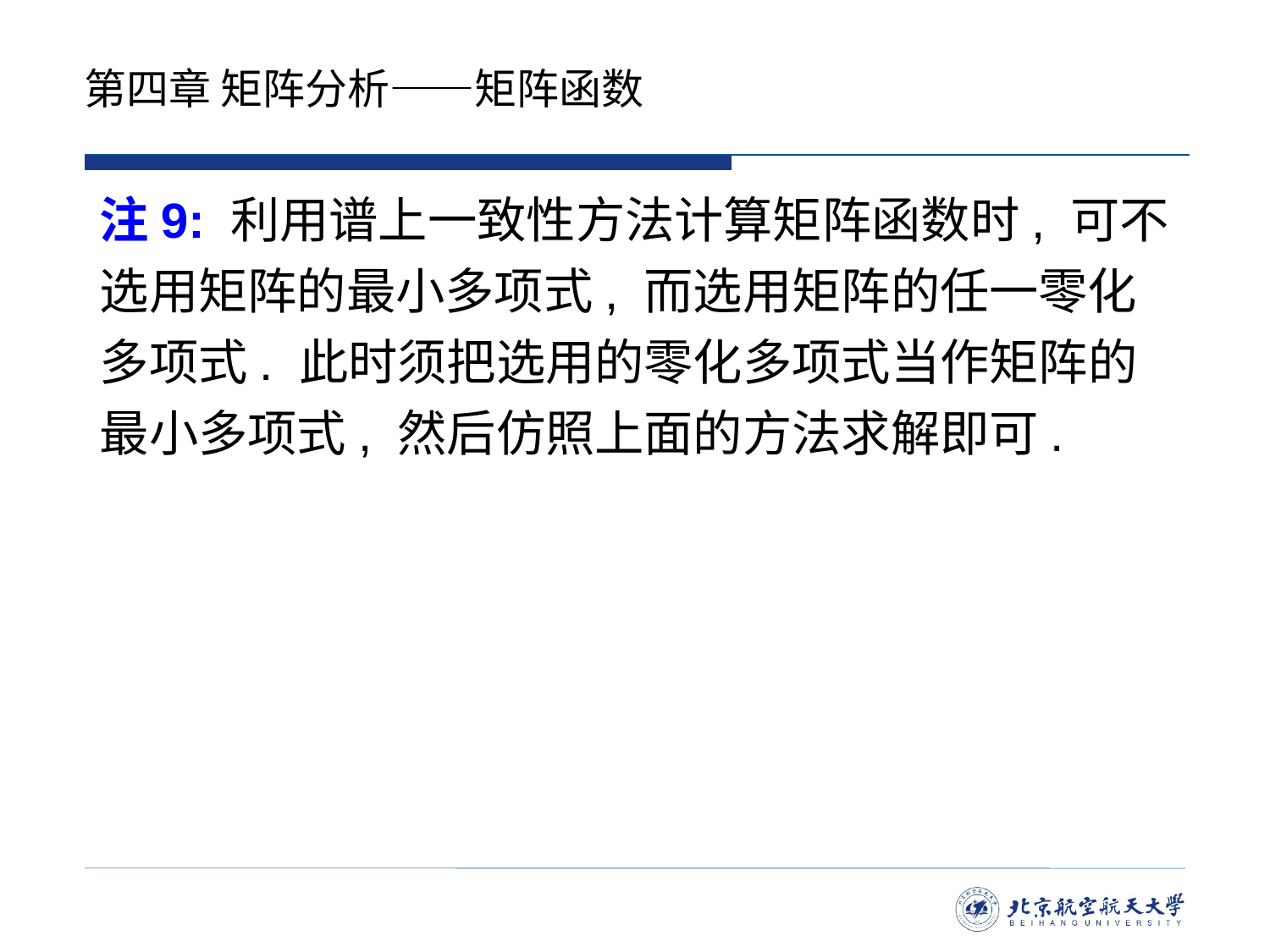

# 第四章 矩阵分析——矩阵函数
注9: 利用谱上一致性方法计算矩阵函数时, 可不选用矩阵的最小多项式, 而选用矩阵的任一零化多项式. 此时须把选用的零化多项式当作矩阵的最小多项式, 然后仿照上面的方法求解即可.